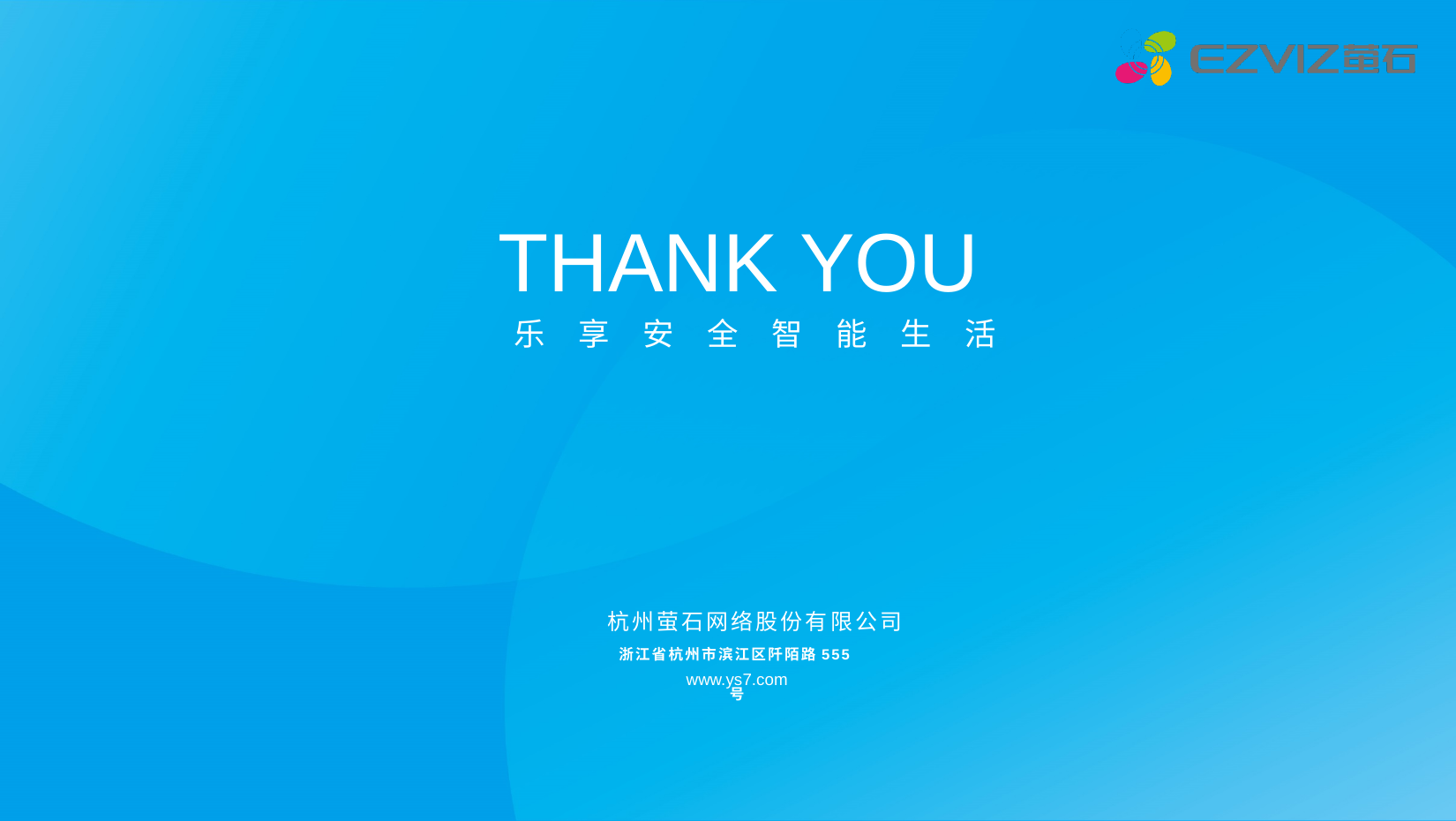

THANK YOU
乐享安全智能生活
杭州萤石网络股份有限公司
浙江省杭州市滨江区阡陌路555号
www.ys7.com